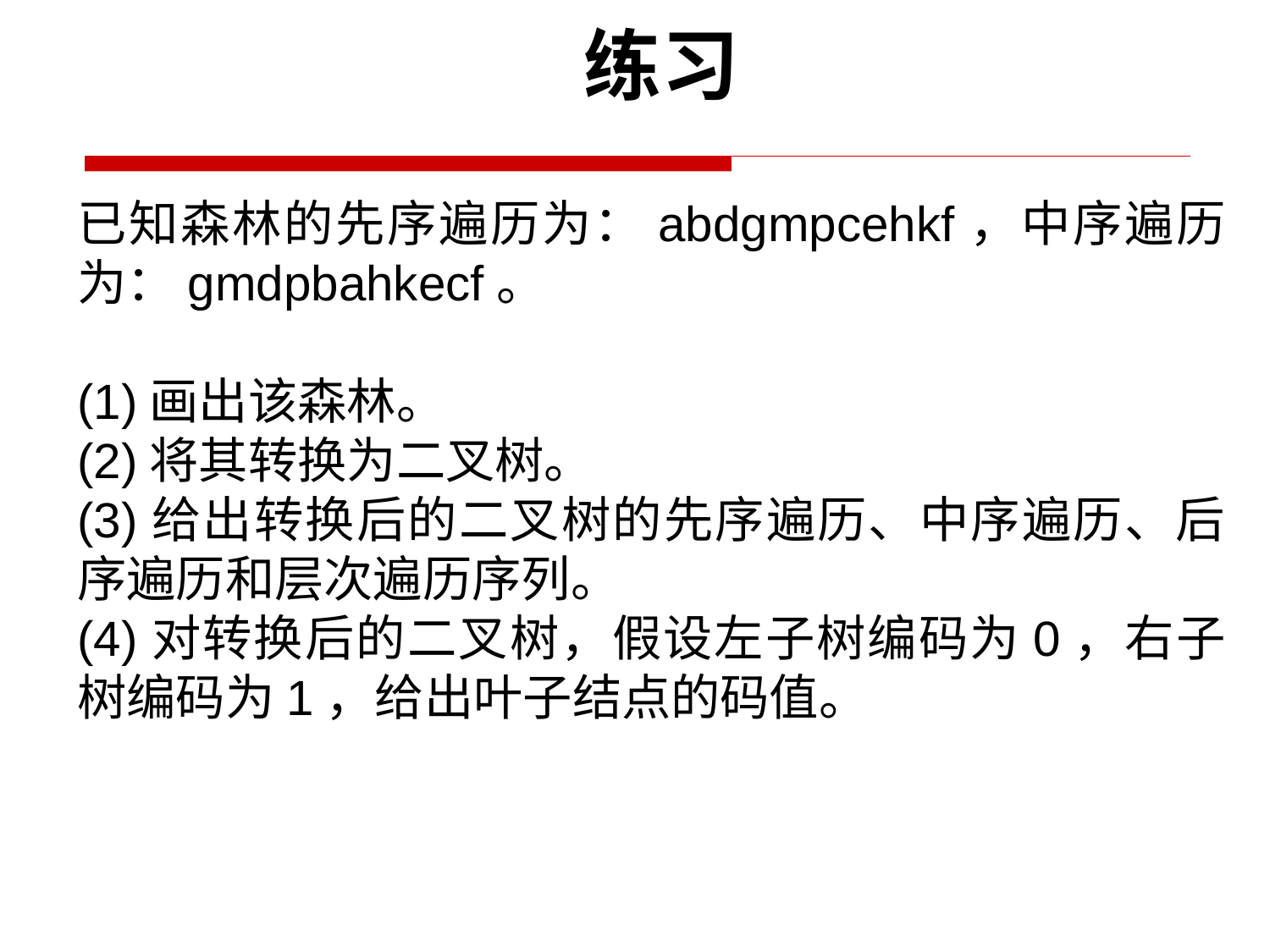

练习
已知森林的先序遍历为：abdgmpcehkf，中序遍历为：gmdpbahkecf。

(1)画出该森林。
(2)将其转换为二叉树。
(3)给出转换后的二叉树的先序遍历、中序遍历、后序遍历和层次遍历序列。
(4)对转换后的二叉树，假设左子树编码为0，右子树编码为1，给出叶子结点的码值。